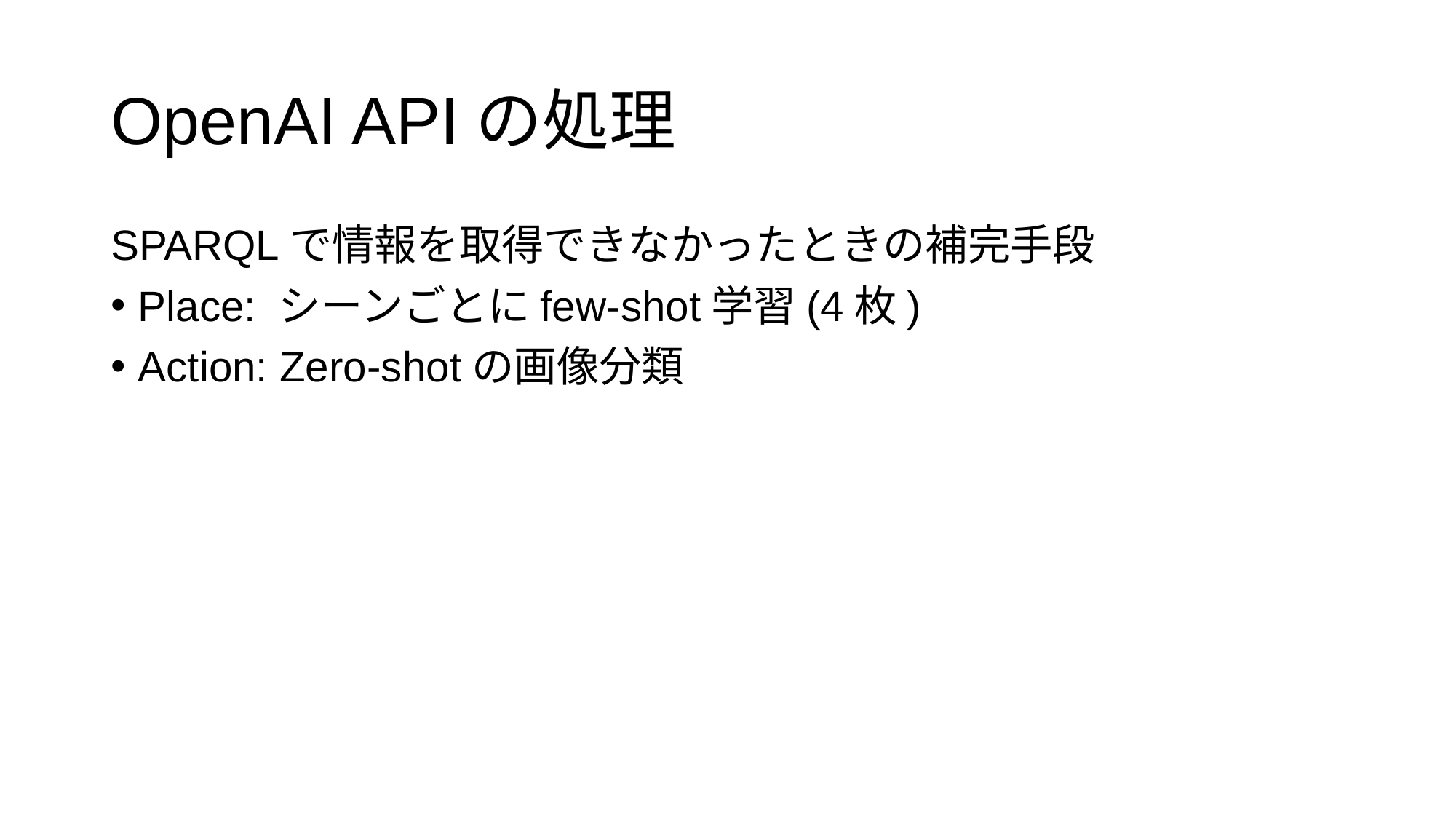

# OpenAI APIの処理
SPARQLで情報を取得できなかったときの補完手段
Place: シーンごとにfew-shot学習(4枚)
Action: Zero-shotの画像分類